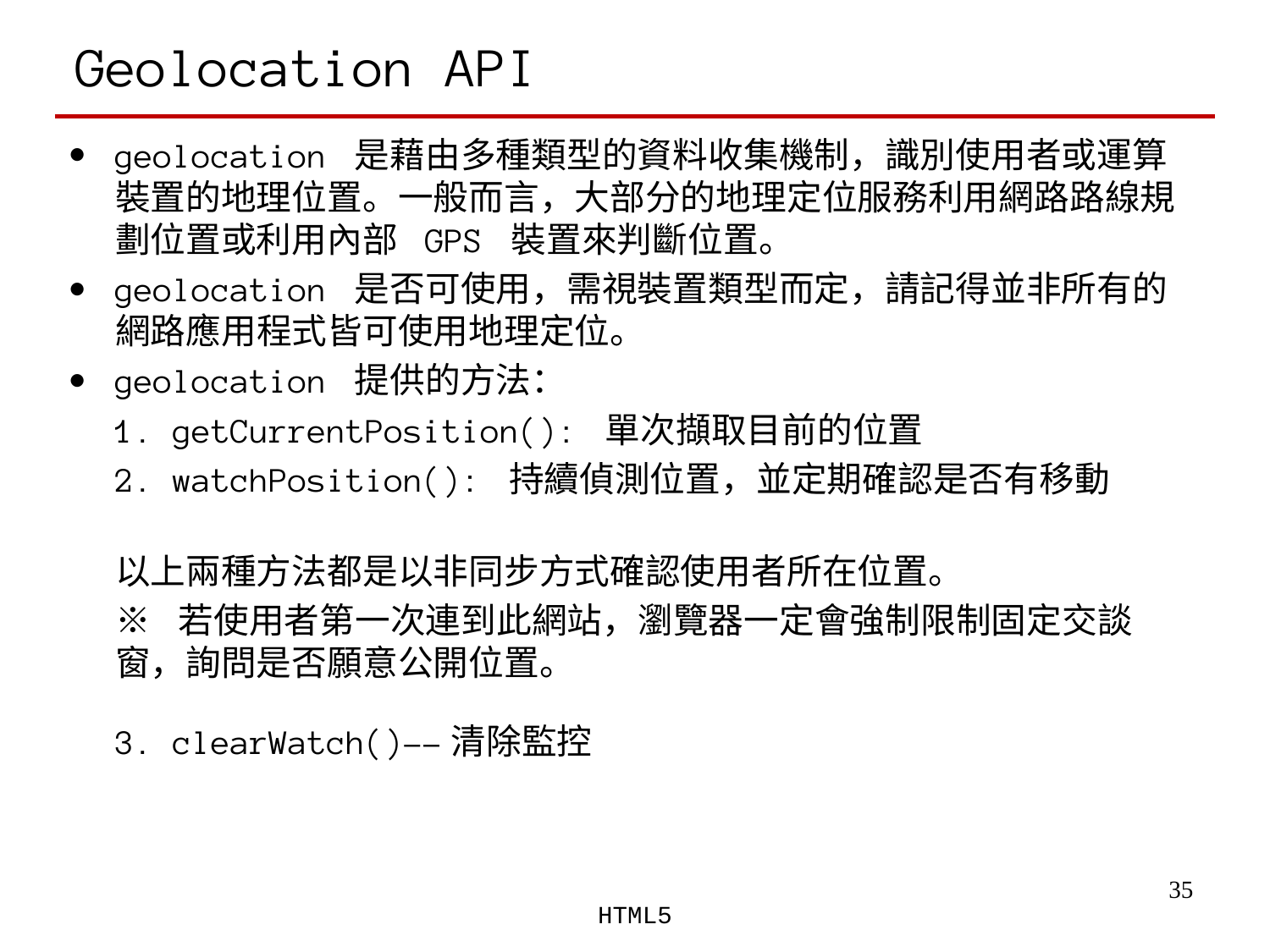

# Geolocation API
geolocation 是藉由多種類型的資料收集機制，識別使用者或運算裝置的地理位置。一般而言，大部分的地理定位服務利用網路路線規劃位置或利用內部 GPS 裝置來判斷位置。
geolocation 是否可使用，需視裝置類型而定，請記得並非所有的網路應用程式皆可使用地理定位。
geolocation 提供的方法：
	1. getCurrentPosition(): 單次擷取目前的位置
	2. watchPosition(): 持續偵測位置，並定期確認是否有移動
以上兩種方法都是以非同步方式確認使用者所在位置。
	※ 若使用者第一次連到此網站，瀏覽器一定會強制限制固定交談窗，詢問是否願意公開位置。
	3. clearWatch()--清除監控

35
HTML5